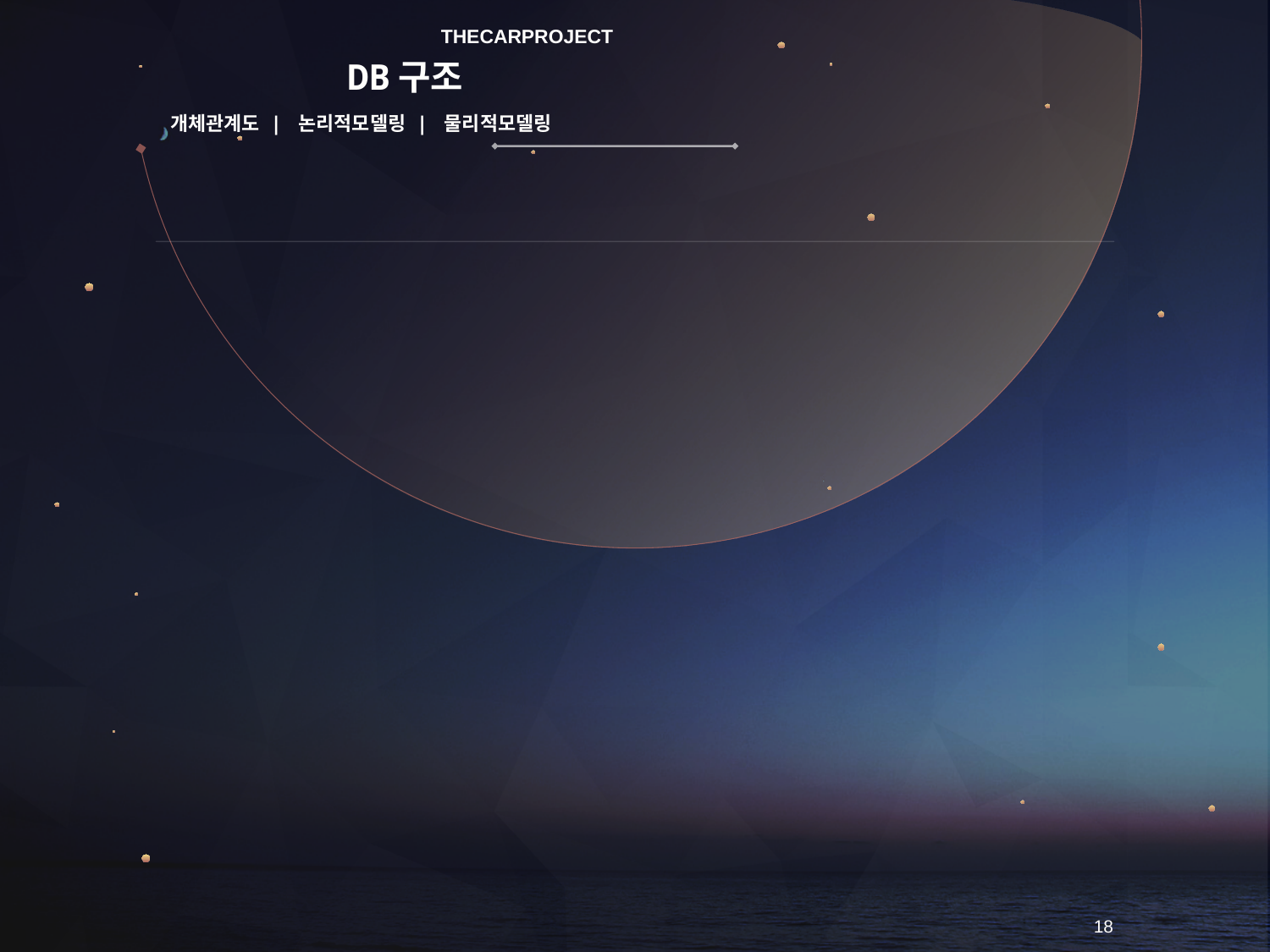

# THECARPROJECT
DB구조
개체관계도 | 논리적모델링 | 물리적모델링
18